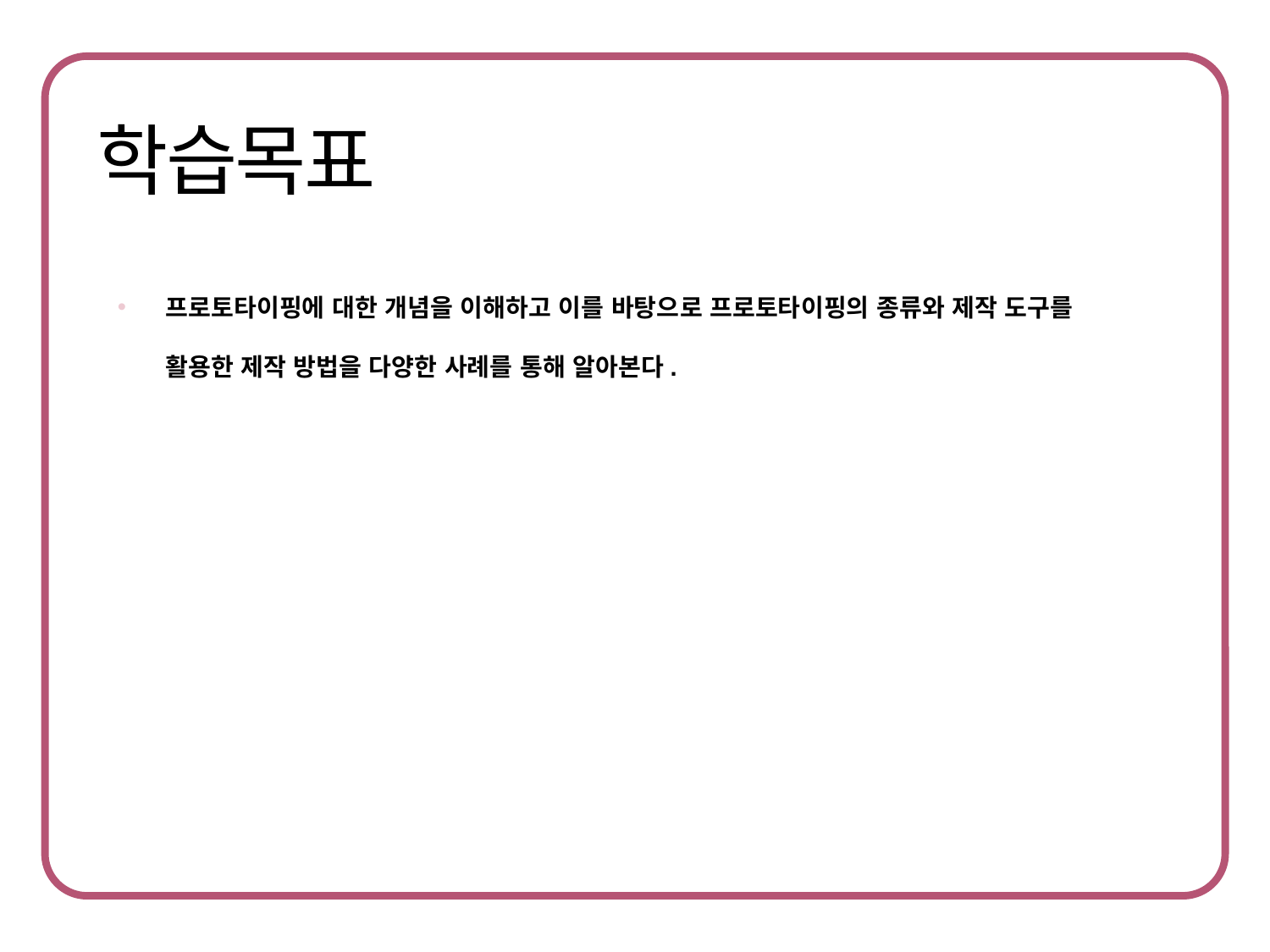

프로토타이핑에 대한 개념을 이해하고 이를 바탕으로 프로토타이핑의 종류와 제작 도구를
활용한 제작 방법을 다양한 사례를 통해 알아본다.